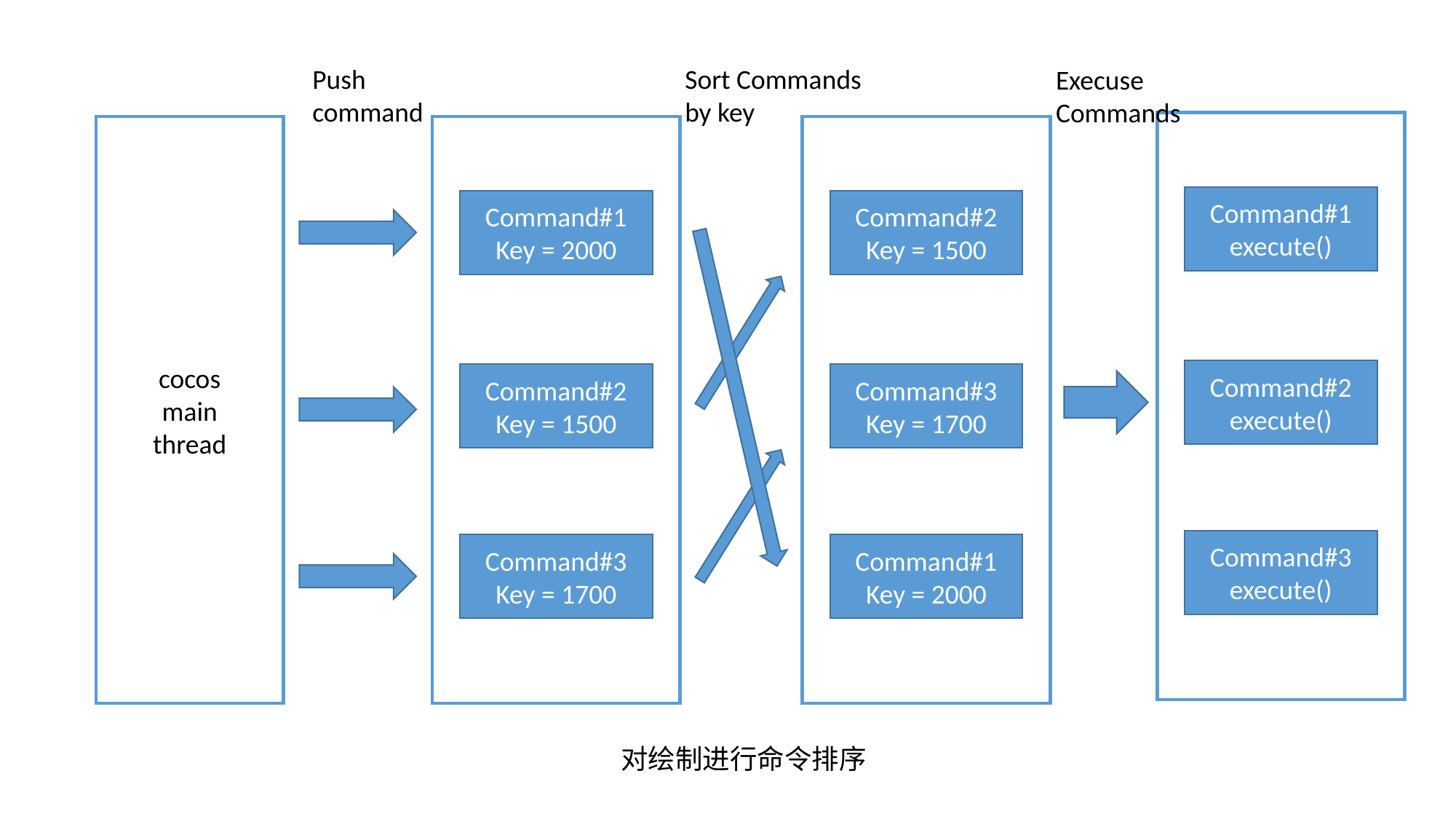

Push
command
Sort Commands
by key
Execuse
Commands

cocos
main
thread

Command#1
execute()
Command#1
Key = 2000
Command#2
Key = 1500

Command#2
execute()
Command#2
Key = 1500
Command#3
Key = 1700

Command#3
execute()
Command#3
Key = 1700
Command#1
Key = 2000

对绘制进行命令排序